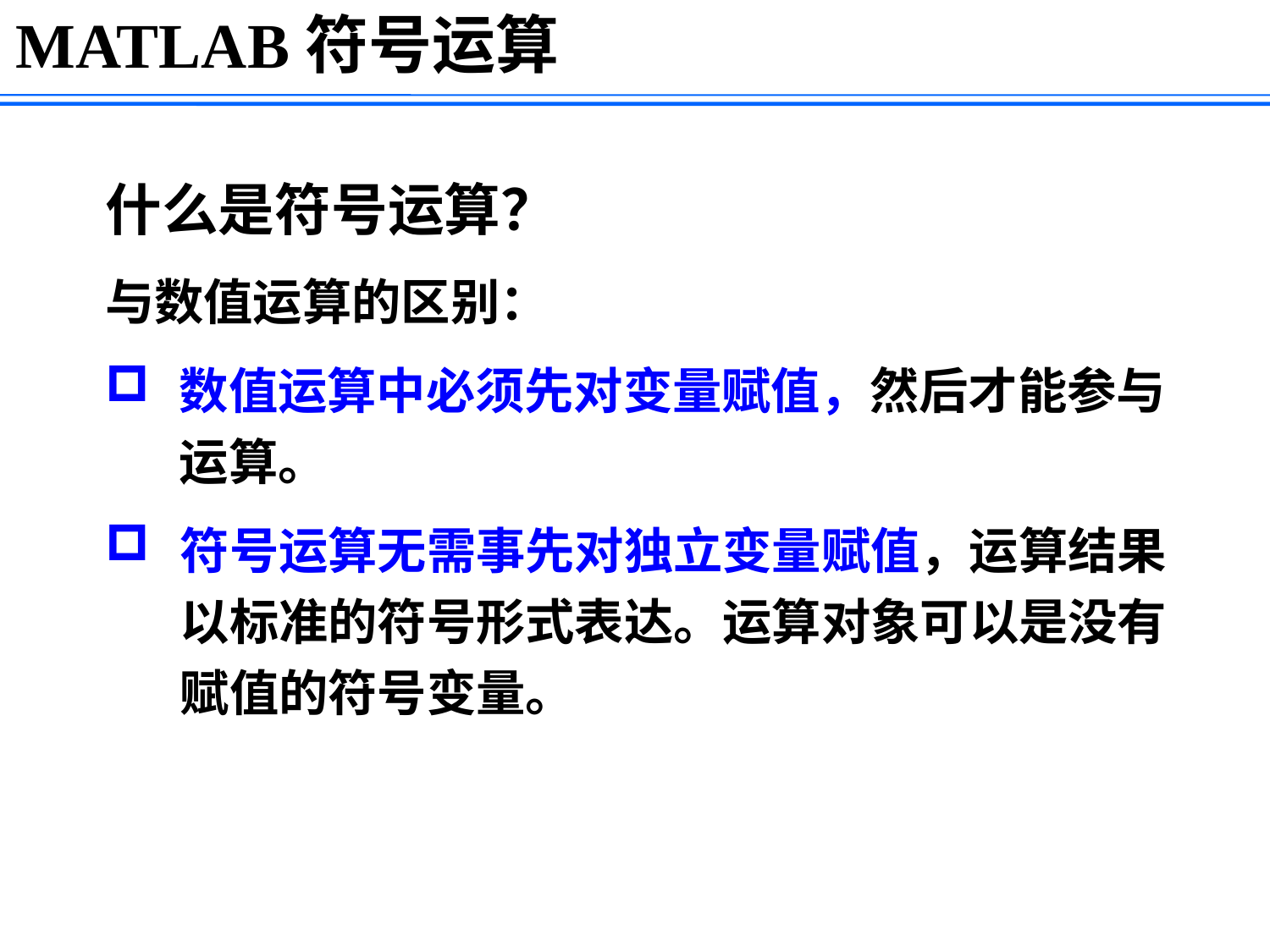

MATLAB符号运算

什么是符号运算？
与数值运算的区别：
数值运算中必须先对变量赋值，然后才能参与运算。
符号运算无需事先对独立变量赋值，运算结果以标准的符号形式表达。运算对象可以是没有赋值的符号变量。